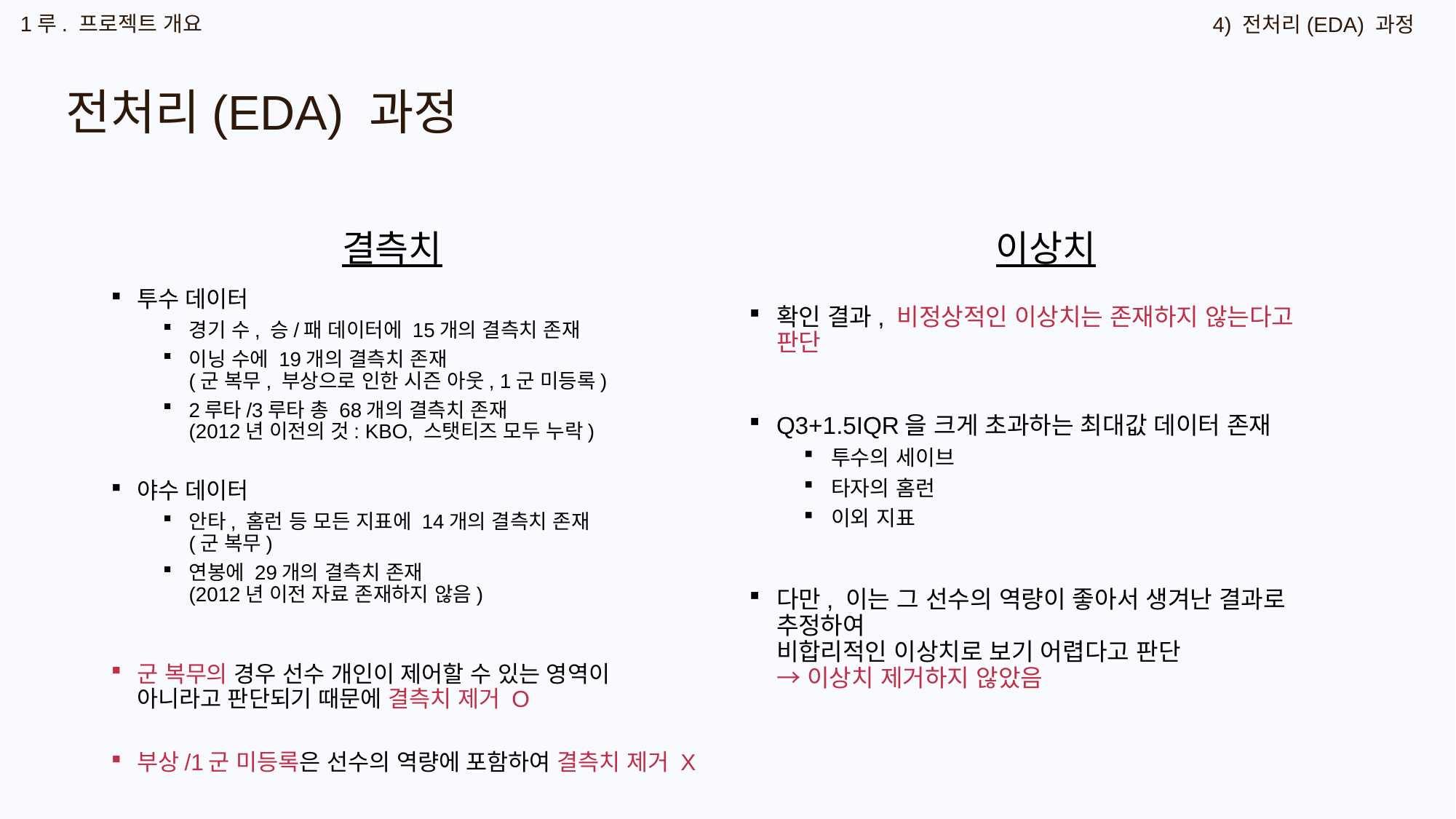

1루. 프로젝트 개요
4) 전처리(EDA) 과정
전처리(EDA) 과정
결측치
이상치
투수 데이터
경기 수, 승/패 데이터에 15개의 결측치 존재
이닝 수에 19개의 결측치 존재
(군 복무, 부상으로 인한 시즌 아웃, 1군 미등록)
2루타/3루타 총 68개의 결측치 존재
(2012년 이전의 것: KBO, 스탯티즈 모두 누락)
야수 데이터
안타, 홈런 등 모든 지표에 14개의 결측치 존재
(군 복무)
연봉에 29개의 결측치 존재
(2012년 이전 자료 존재하지 않음)

군 복무의 경우 선수 개인이 제어할 수 있는 영역이
아니라고 판단되기 때문에 결측치 제거 O
부상/1군 미등록은 선수의 역량에 포함하여 결측치 제거 X
확인 결과, 비정상적인 이상치는 존재하지 않는다고 판단

Q3+1.5IQR을 크게 초과하는 최대값 데이터 존재
투수의 세이브
타자의 홈런
이외 지표

다만, 이는 그 선수의 역량이 좋아서 생겨난 결과로 추정하여
비합리적인 이상치로 보기 어렵다고 판단
→ 이상치 제거하지 않았음